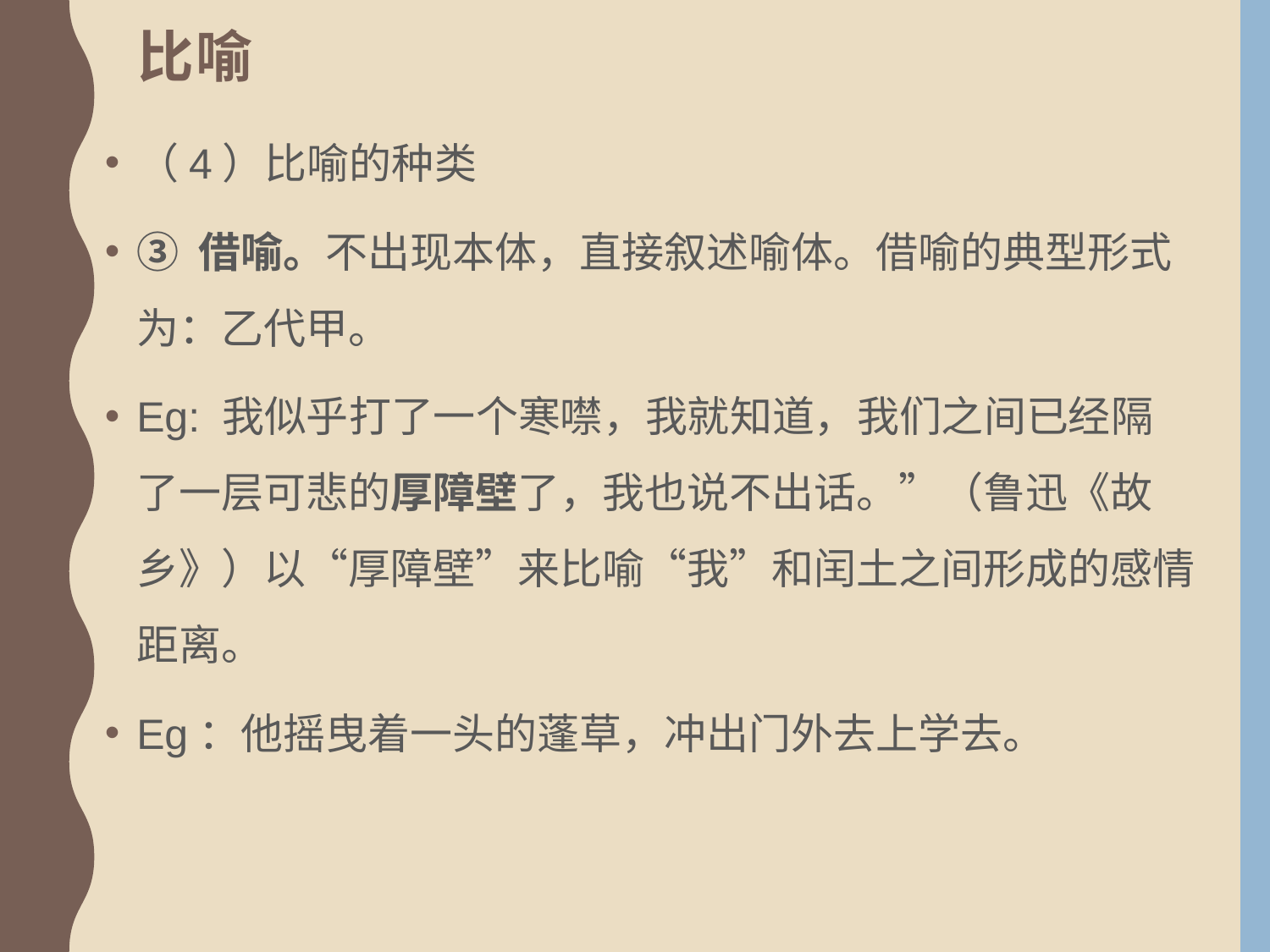

# 比喻
（4）比喻的种类
③ 借喻。不出现本体，直接叙述喻体。借喻的典型形式为：乙代甲。
Eg: 我似乎打了一个寒噤，我就知道，我们之间已经隔了一层可悲的厚障壁了，我也说不出话。”（鲁迅《故乡》）以“厚障壁”来比喻“我”和闰土之间形成的感情距离。
Eg：他摇曳着一头的蓬草，冲出门外去上学去。